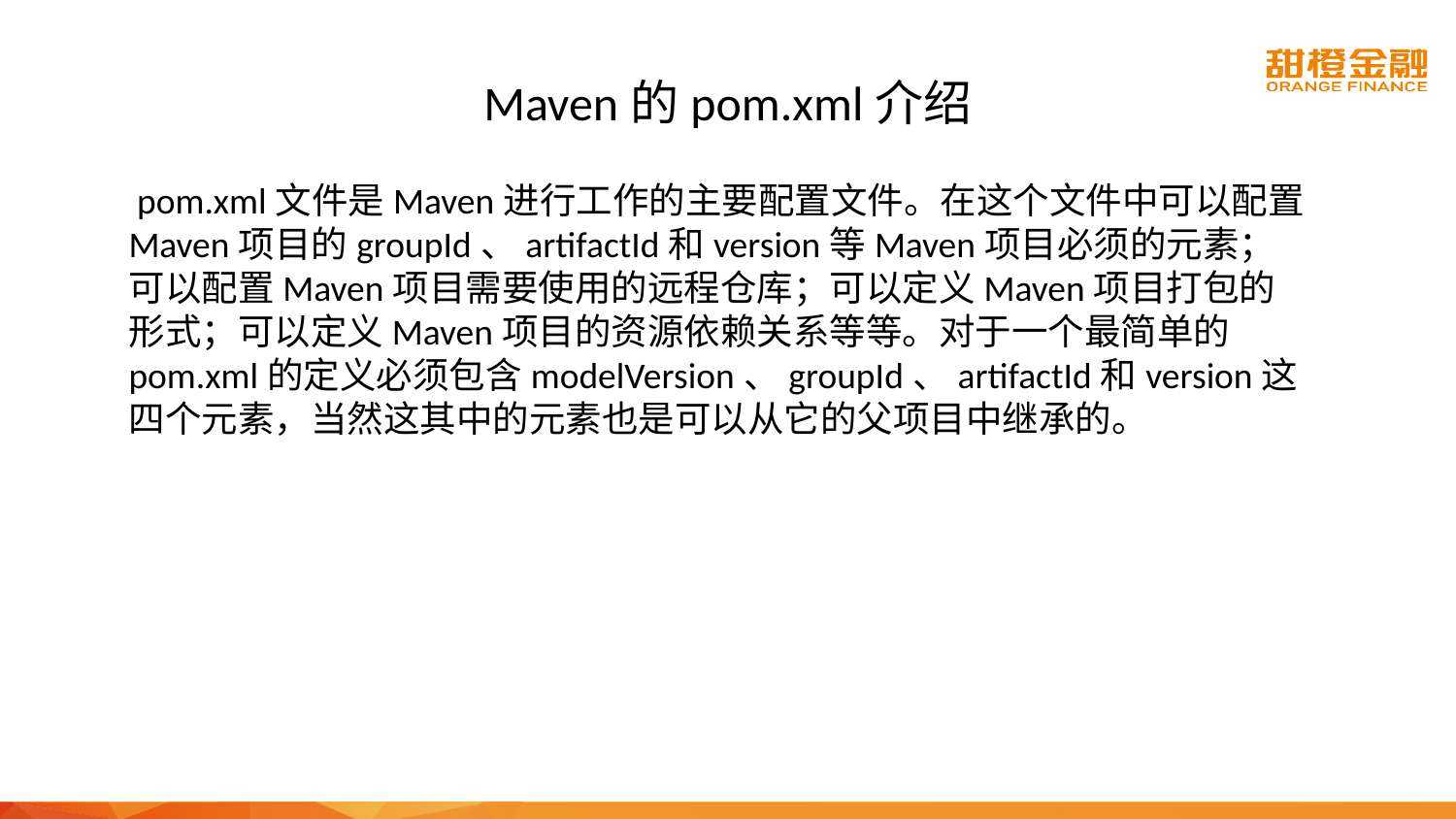

# Maven的pom.xml介绍
 pom.xml文件是Maven进行工作的主要配置文件。在这个文件中可以配置Maven项目的groupId、artifactId和version等Maven项目必须的元素；可以配置Maven项目需要使用的远程仓库；可以定义Maven项目打包的形式；可以定义Maven项目的资源依赖关系等等。对于一个最简单的pom.xml的定义必须包含modelVersion、groupId、artifactId和version这四个元素，当然这其中的元素也是可以从它的父项目中继承的。